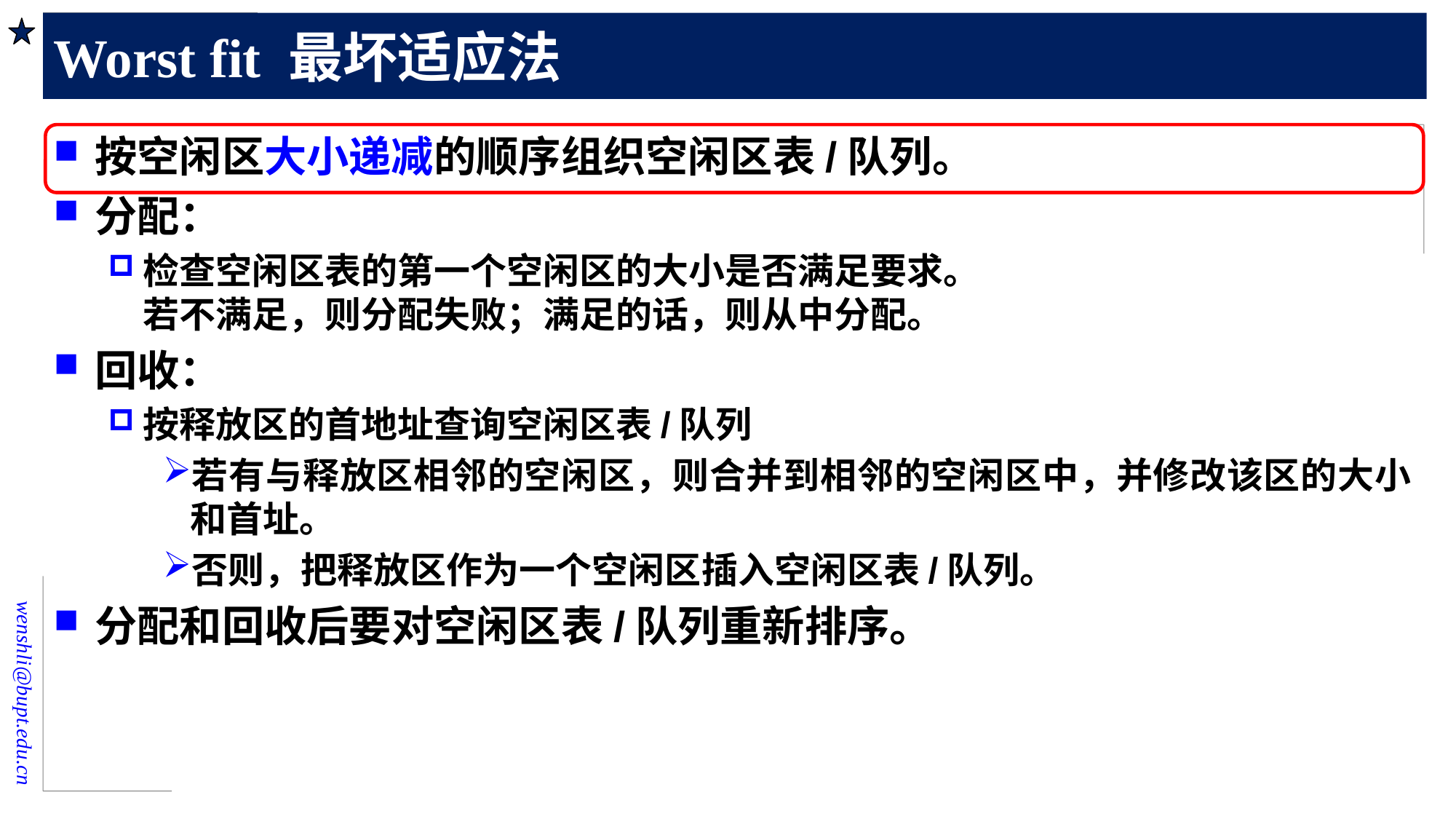

# Worst fit 最坏适应法
按空闲区大小递减的顺序组织空闲区表/队列。
分配：
检查空闲区表的第一个空闲区的大小是否满足要求。
若不满足，则分配失败；满足的话，则从中分配。
回收：
按释放区的首地址查询空闲区表/队列
若有与释放区相邻的空闲区，则合并到相邻的空闲区中，并修改该区的大小和首址。
否则，把释放区作为一个空闲区插入空闲区表/队列。
分配和回收后要对空闲区表/队列重新排序。

41